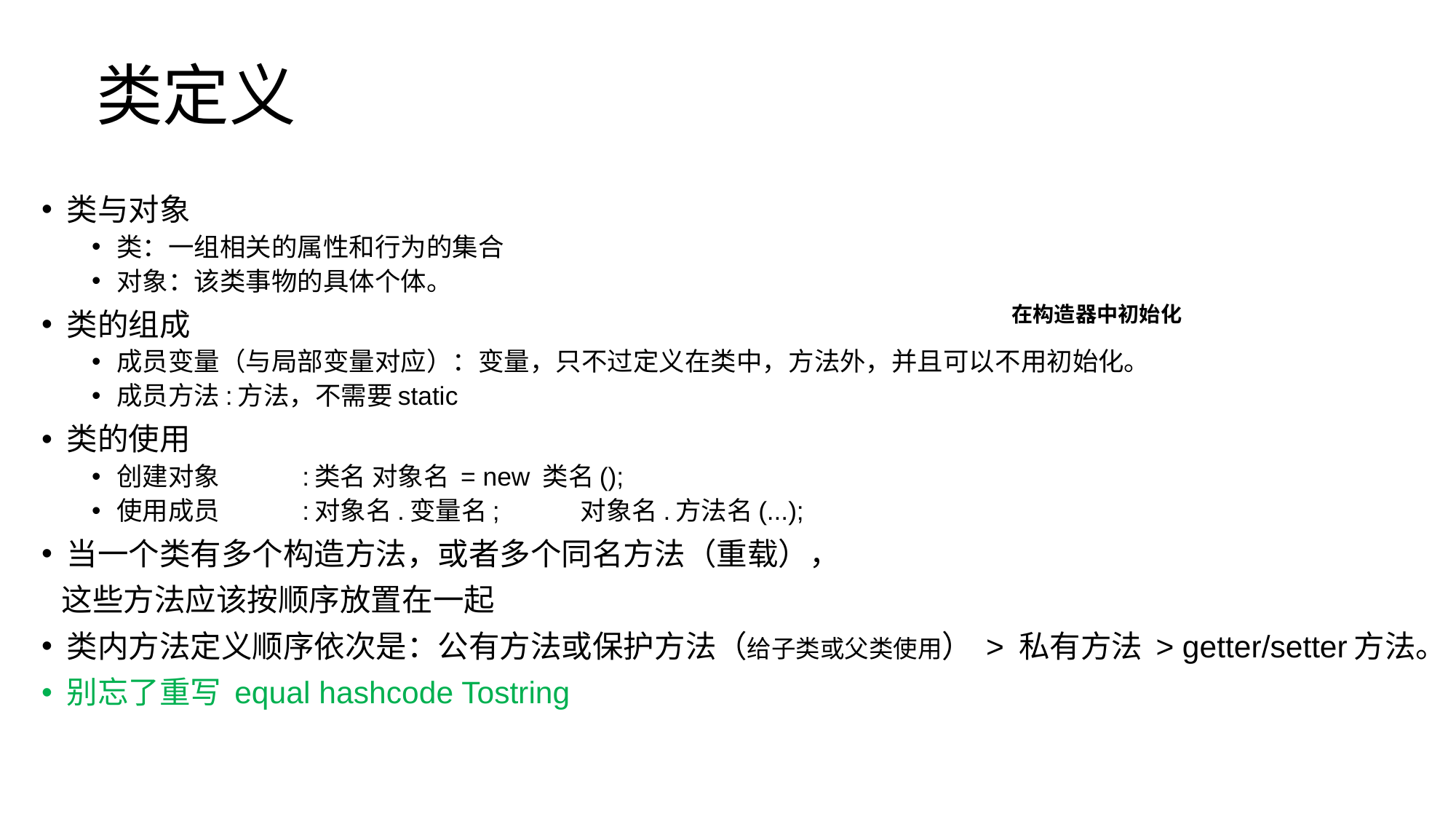

# 类定义
类与对象
类：一组相关的属性和行为的集合
对象：该类事物的具体个体。
类的组成
成员变量（与局部变量对应）：变量，只不过定义在类中，方法外，并且可以不用初始化。
成员方法:方法，不需要static
类的使用
创建对象	:类名 对象名 = new 类名();
使用成员	:对象名.变量名;	对象名.方法名(...);
当一个类有多个构造方法，或者多个同名方法（重载），
  这些方法应该按顺序放置在一起
类内方法定义顺序依次是：公有方法或保护方法（给子类或父类使用） > 私有方法 > getter/setter方法。
别忘了重写 equal hashcode Tostring
在构造器中初始化